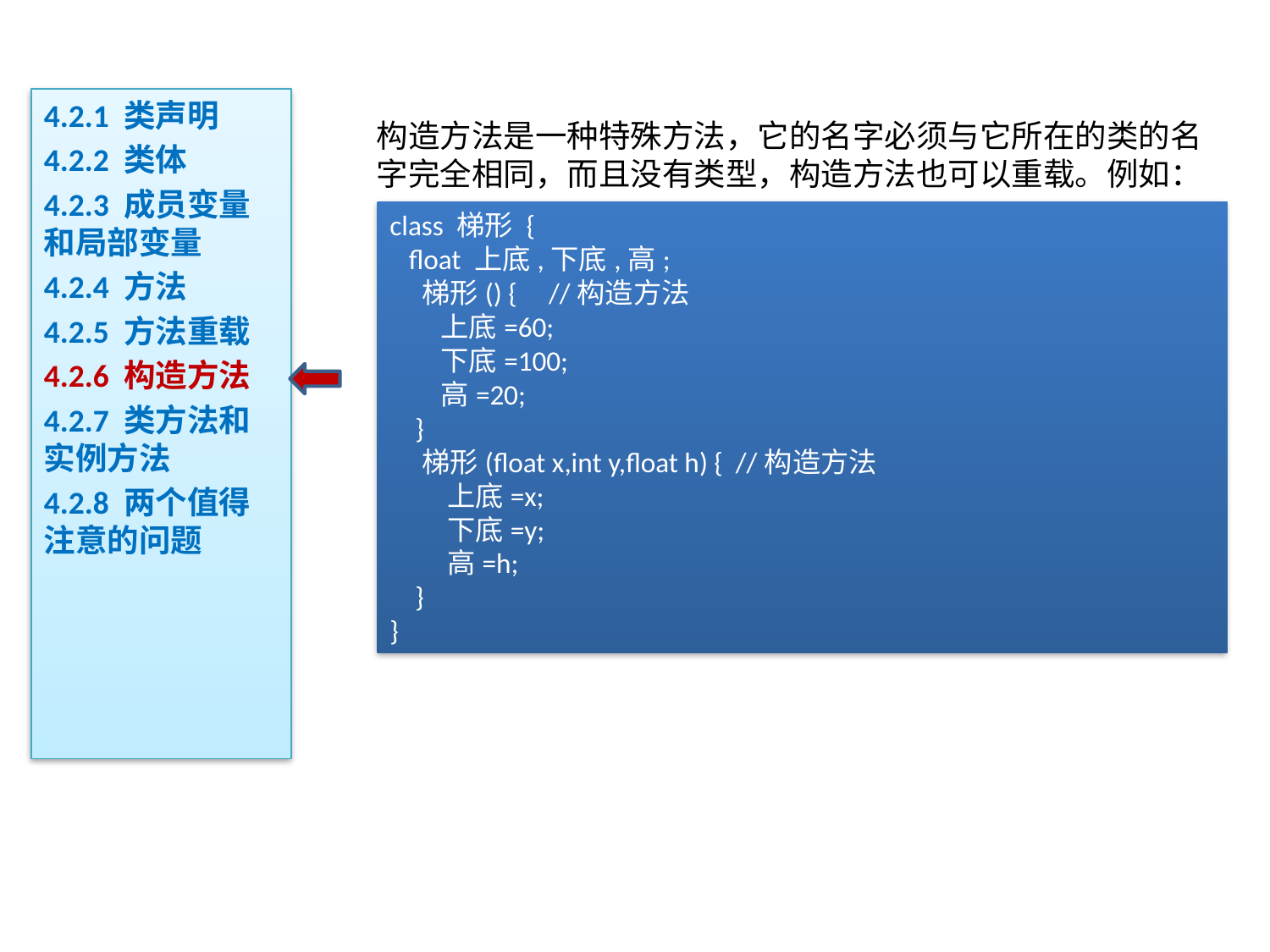

4.2.1 类声明
4.2.2 类体
4.2.3 成员变量和局部变量
4.2.4 方法
4.2.5 方法重载
4.2.6 构造方法
4.2.7 类方法和实例方法
4.2.8 两个值得注意的问题
# 4.2 类
构造方法是一种特殊方法，它的名字必须与它所在的类的名字完全相同，而且没有类型，构造方法也可以重载。例如：
class 梯形 {
   float 上底,下底,高;
    梯形() {     //构造方法
       上底=60;
       下底=100;
       高=20;
    }
    梯形(float x,int y,float h) {  //构造方法
        上底=x;
        下底=y;
        高=h;
    }
}